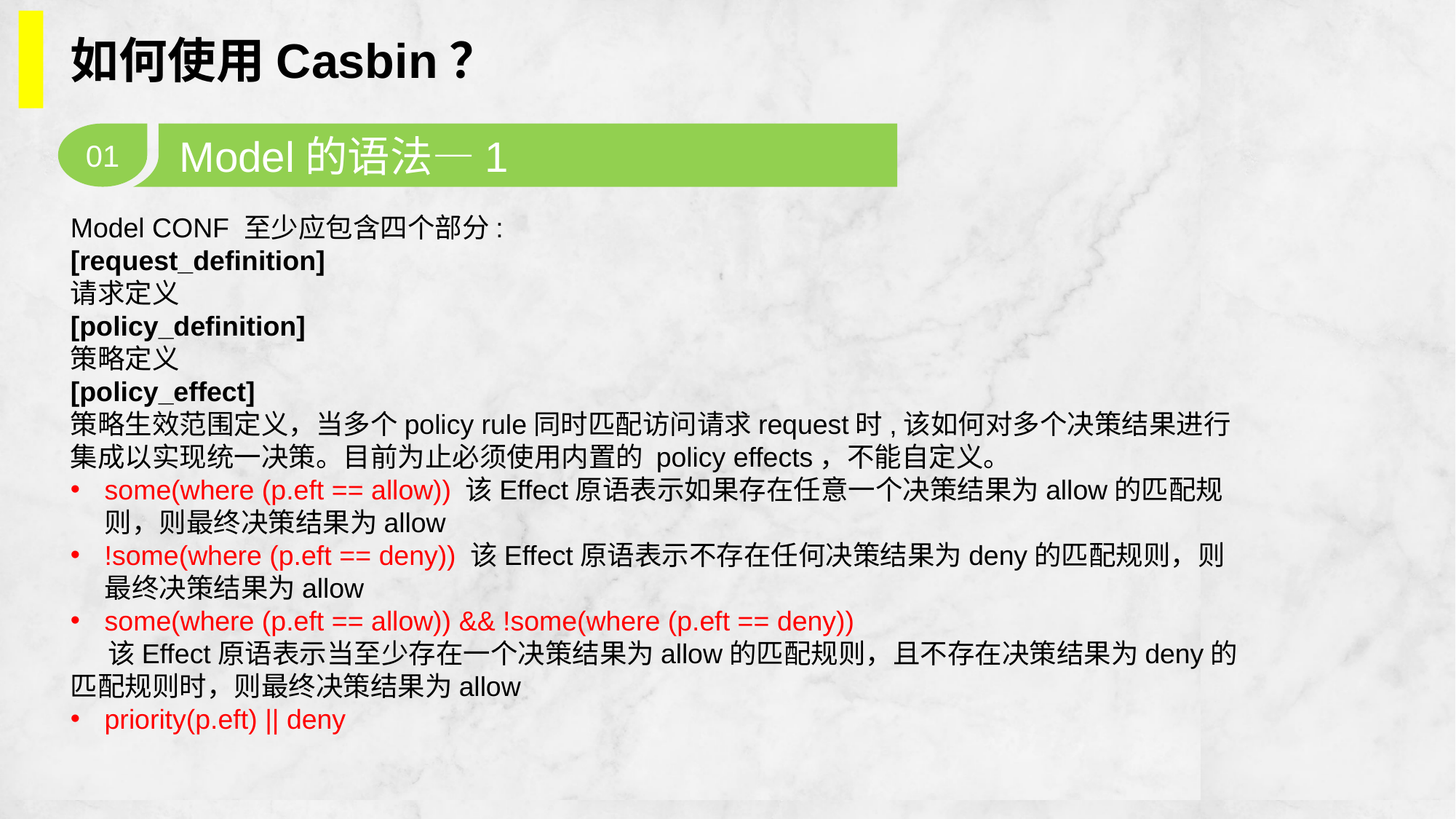

如何使用Casbin？
01
   Model的语法—1
Model CONF 至少应包含四个部分:
[request_definition]
请求定义
[policy_definition]
策略定义
[policy_effect]
策略生效范围定义，当多个policy rule同时匹配访问请求request时,该如何对多个决策结果进行集成以实现统一决策。目前为止必须使用内置的 policy effects，不能自定义。
some(where (p.eft == allow)) 该Effect原语表示如果存在任意一个决策结果为allow的匹配规则，则最终决策结果为allow
!some(where (p.eft == deny)) 该Effect原语表示不存在任何决策结果为deny的匹配规则，则最终决策结果为allow
some(where (p.eft == allow)) && !some(where (p.eft == deny))
     该Effect原语表示当至少存在一个决策结果为allow的匹配规则，且不存在决策结果为deny的匹配规则时，则最终决策结果为allow
priority(p.eft) || deny